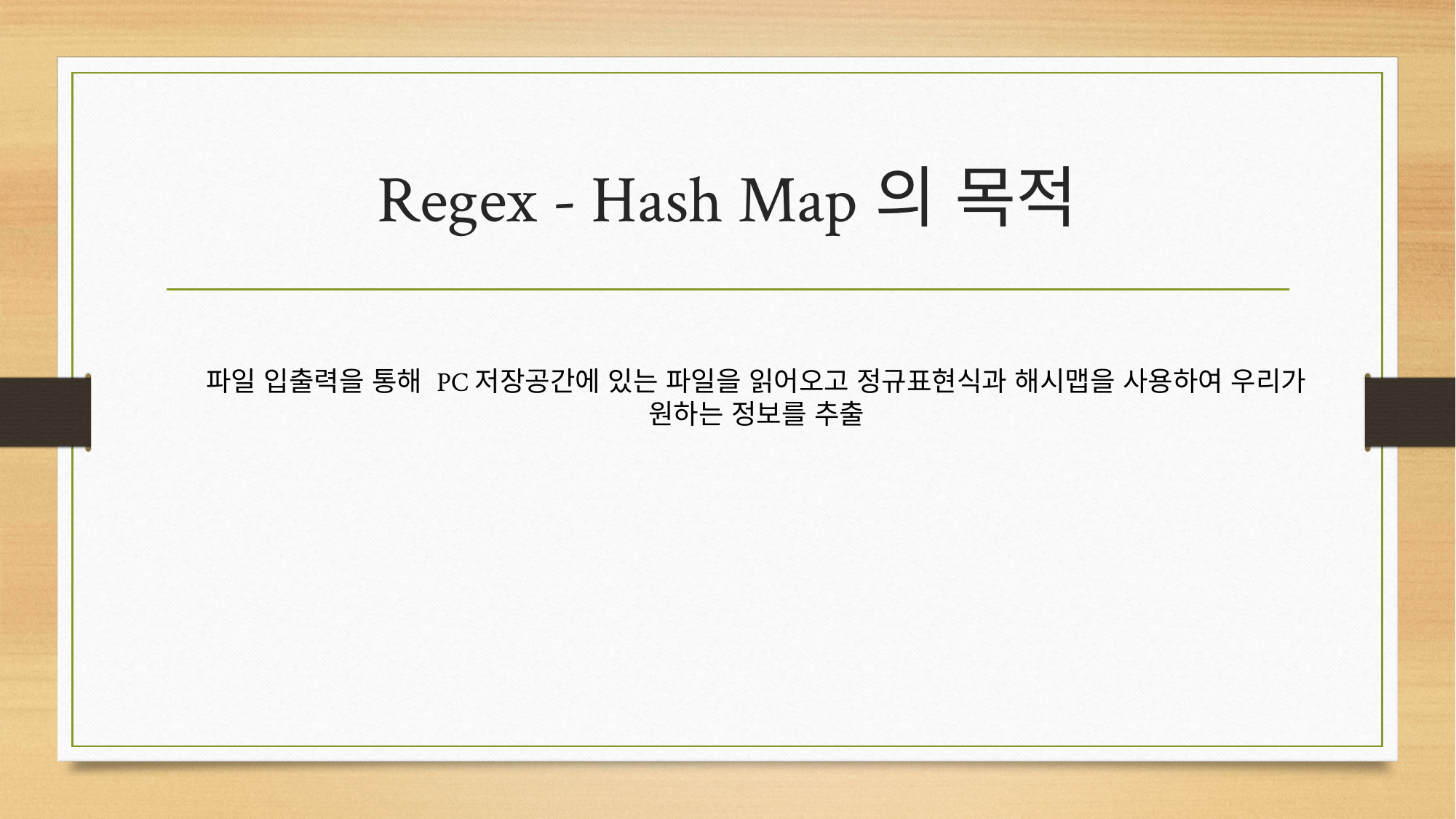

# Regex - Hash Map의 목적

파일 입출력을 통해 PC저장공간에 있는 파일을 읽어오고 정규표현식과 해시맵을 사용하여 우리가 원하는 정보를 추출